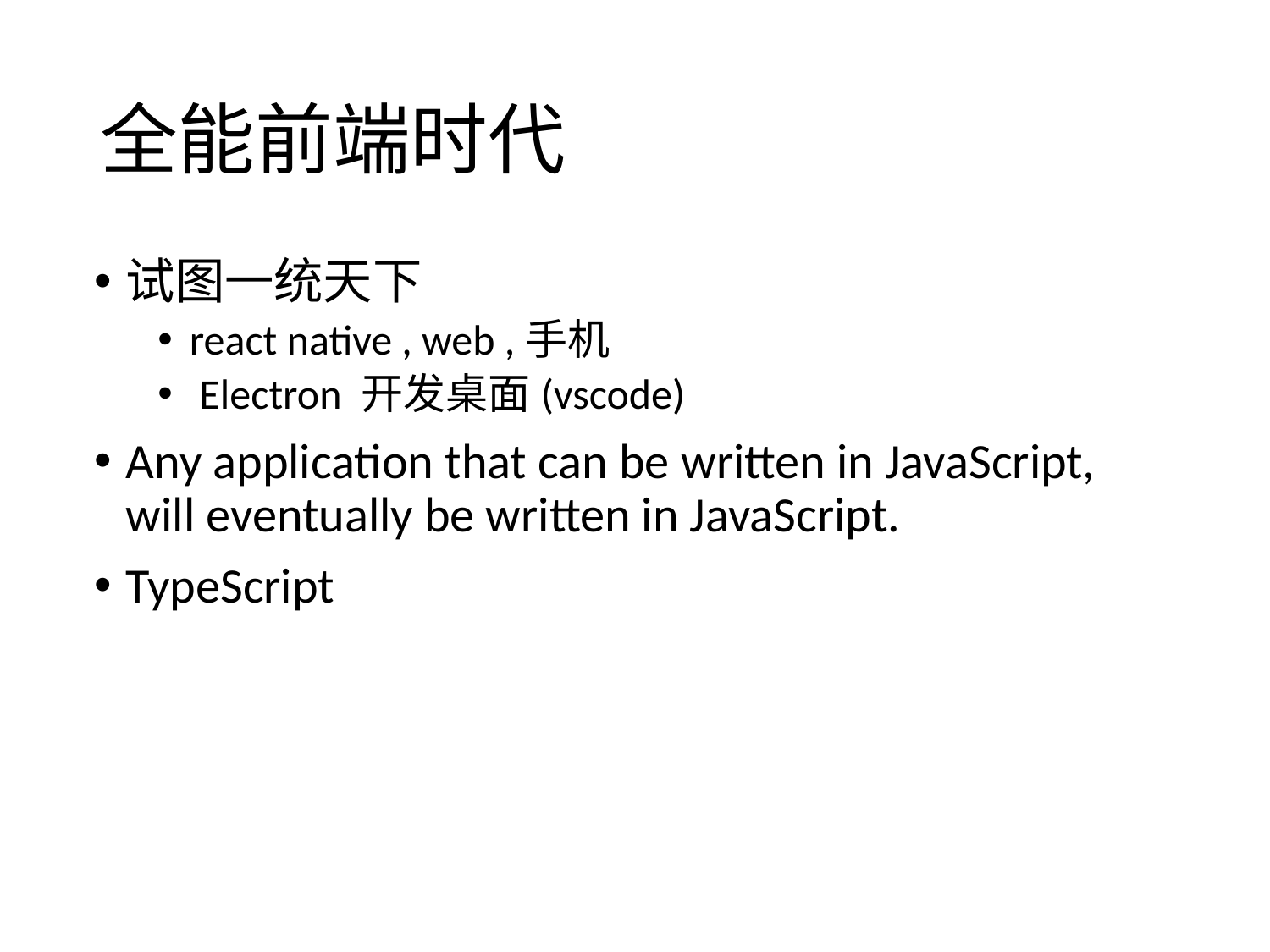

# 全能前端时代
试图一统天下
react native , web ,手机
 Electron 开发桌面(vscode)
Any application that can be written in JavaScript, will eventually be written in JavaScript.
TypeScript